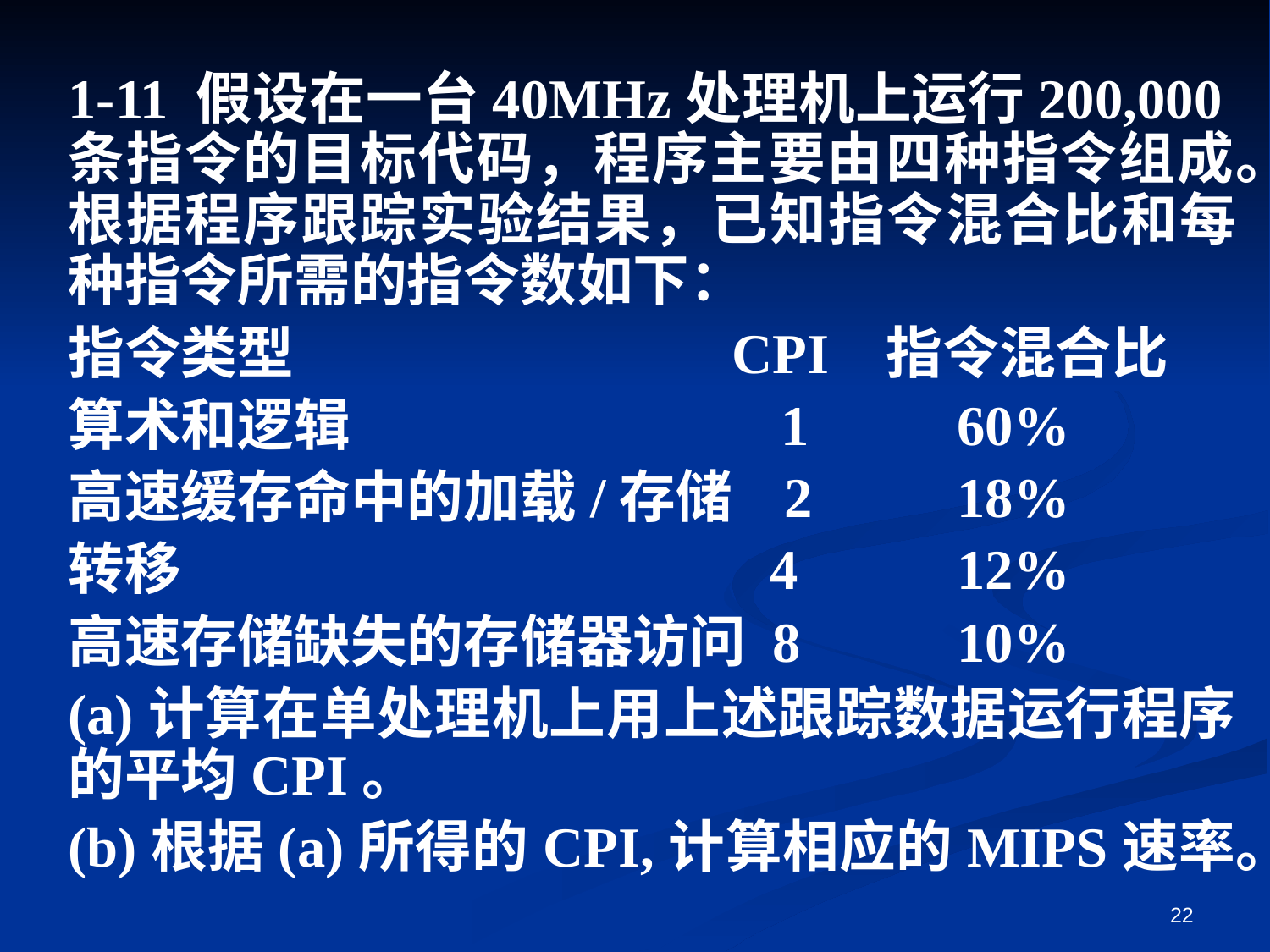

1-11 假设在一台40MHz处理机上运行200,000条指令的目标代码，程序主要由四种指令组成。根据程序跟踪实验结果，已知指令混合比和每种指令所需的指令数如下：
指令类型			           CPI	   指令混合比
算术和逻辑			     1		60%
高速缓存命中的加载/存储   2		18%
转移				              4		12%
高速存储缺失的存储器访问 8		10%
(a)计算在单处理机上用上述跟踪数据运行程序的平均CPI。
(b)根据(a)所得的CPI,计算相应的MIPS速率。
22